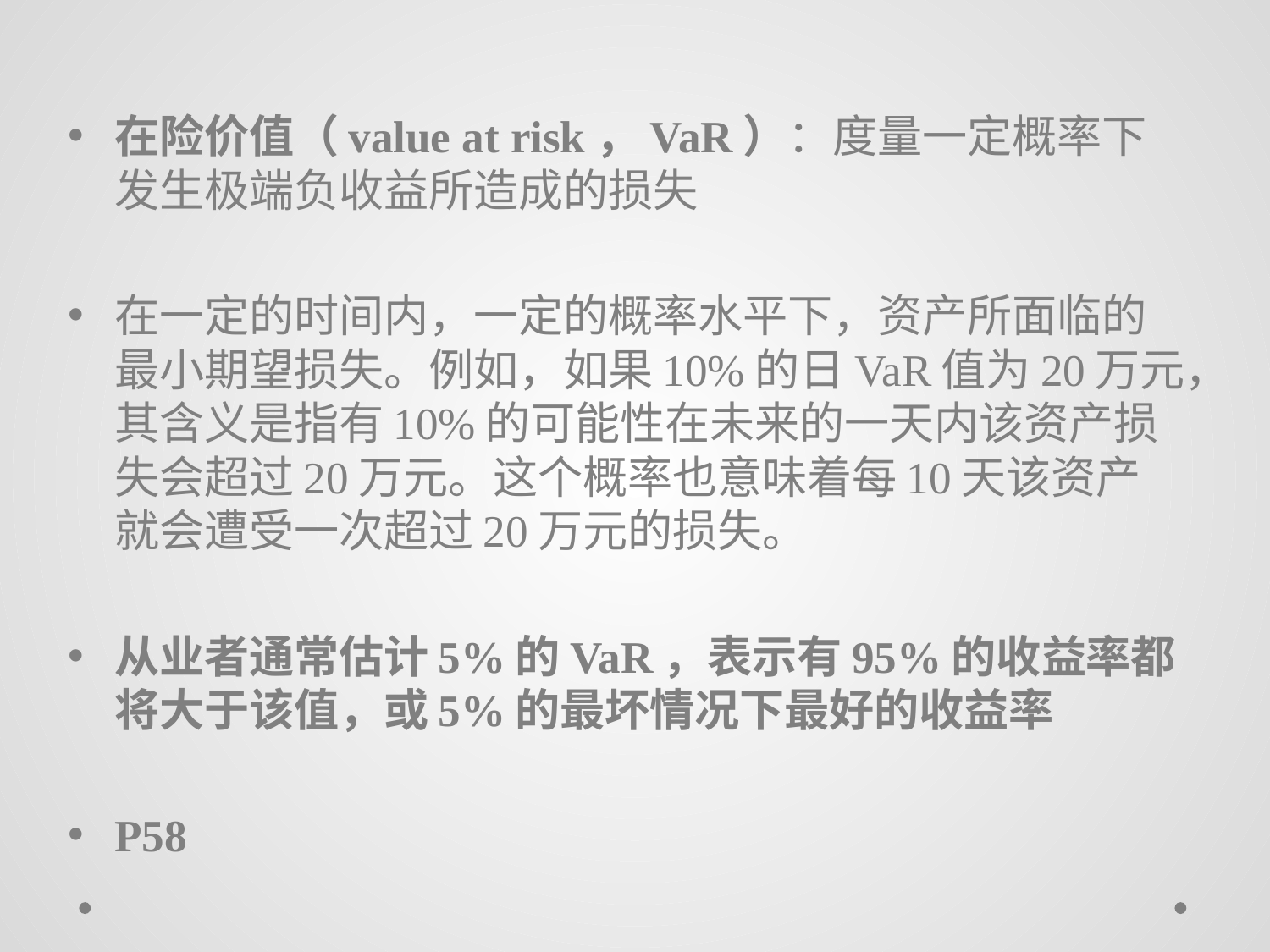

在险价值（value at risk，VaR）：度量一定概率下发生极端负收益所造成的损失

在一定的时间内，一定的概率水平下，资产所面临的最小期望损失。例如，如果10%的日VaR值为20万元，其含义是指有10%的可能性在未来的一天内该资产损失会超过20万元。这个概率也意味着每10天该资产就会遭受一次超过20万元的损失。

从业者通常估计5%的VaR，表示有95%的收益率都将大于该值，或5%的最坏情况下最好的收益率

P58